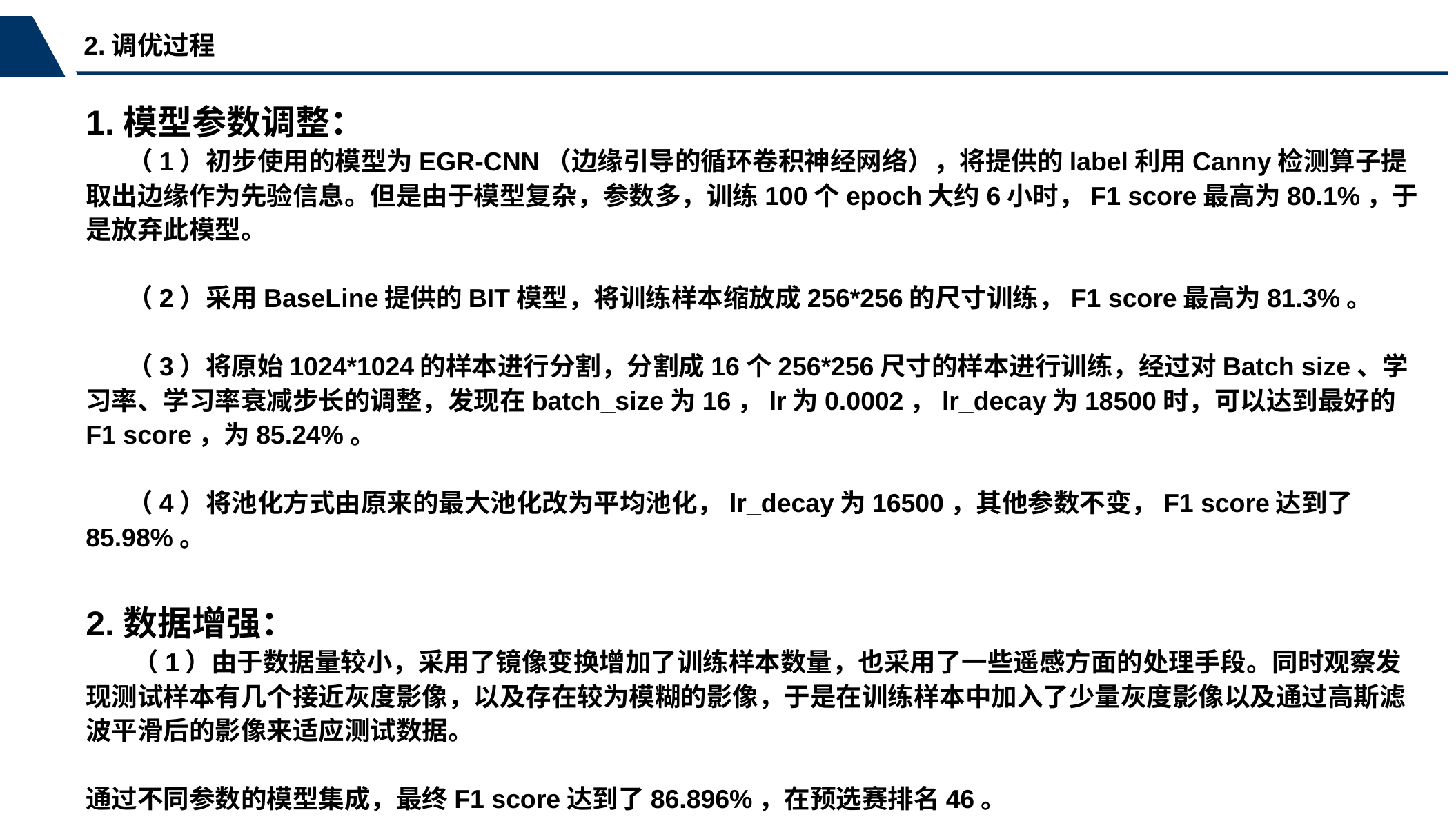

2.调优过程

1.模型参数调整：
      （1）初步使用的模型为EGR-CNN（边缘引导的循环卷积神经网络），将提供的label利用Canny检测算子提取出边缘作为先验信息。但是由于模型复杂，参数多，训练100个epoch大约6小时，F1 score最高为80.1%，于是放弃此模型。

      （2）采用BaseLine提供的BIT模型，将训练样本缩放成256*256的尺寸训练，F1 score最高为81.3%。

      （3）将原始1024*1024的样本进行分割，分割成16个256*256尺寸的样本进行训练，经过对Batch size、学习率、学习率衰减步长的调整，发现在batch_size为16，lr为0.0002，lr_decay为18500时，可以达到最好的F1 score，为85.24%。

      （4）将池化方式由原来的最大池化改为平均池化，lr_decay为16500，其他参数不变，F1 score达到了85.98%。

2.数据增强：
       （1）由于数据量较小，采用了镜像变换增加了训练样本数量，也采用了一些遥感方面的处理手段。同时观察发现测试样本有几个接近灰度影像，以及存在较为模糊的影像，于是在训练样本中加入了少量灰度影像以及通过高斯滤波平滑后的影像来适应测试数据。

通过不同参数的模型集成，最终F1 score达到了86.896%，在预选赛排名46。